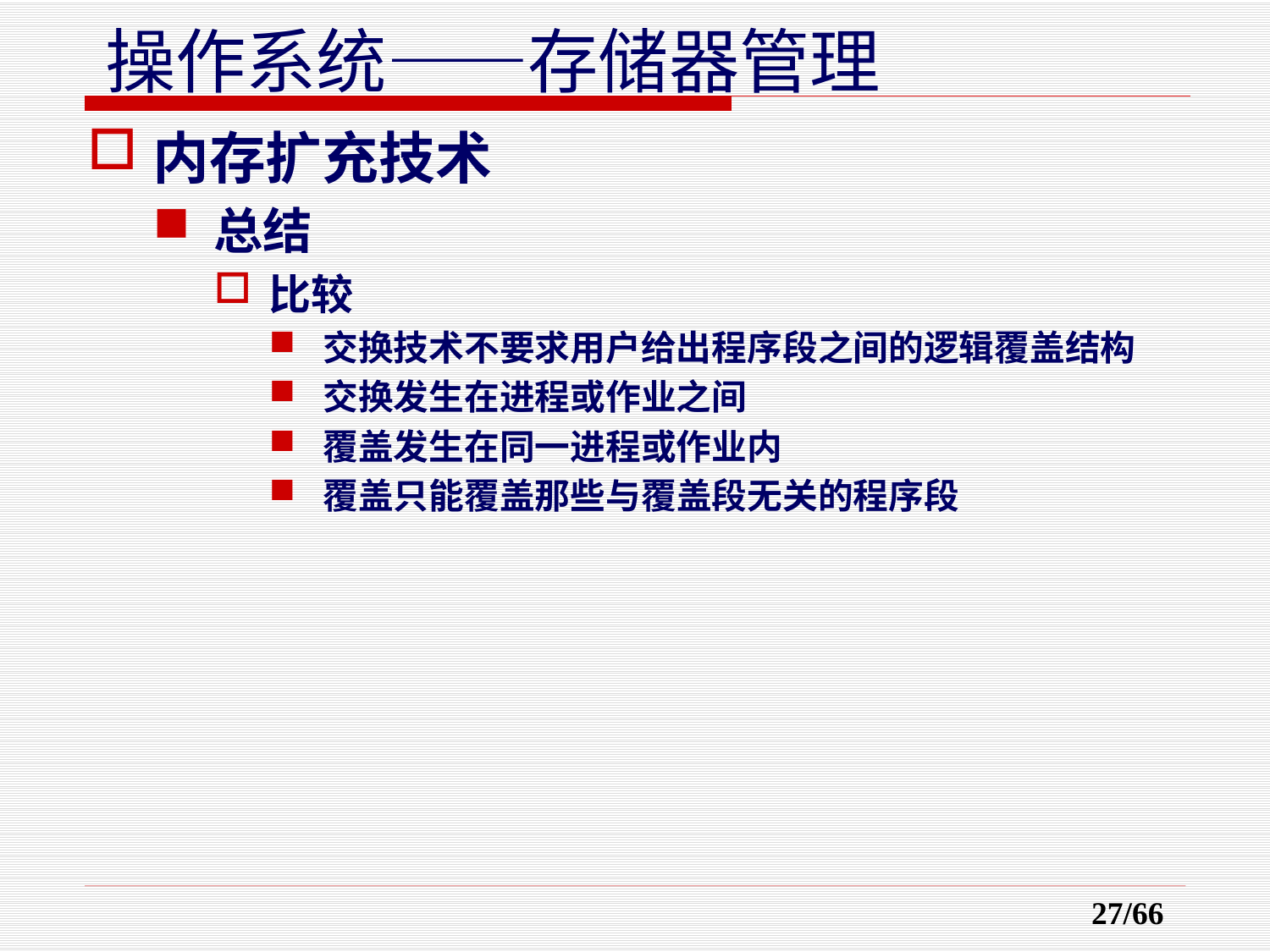

内存扩充技术
总结
比较
交换技术不要求用户给出程序段之间的逻辑覆盖结构
交换发生在进程或作业之间
覆盖发生在同一进程或作业内
覆盖只能覆盖那些与覆盖段无关的程序段